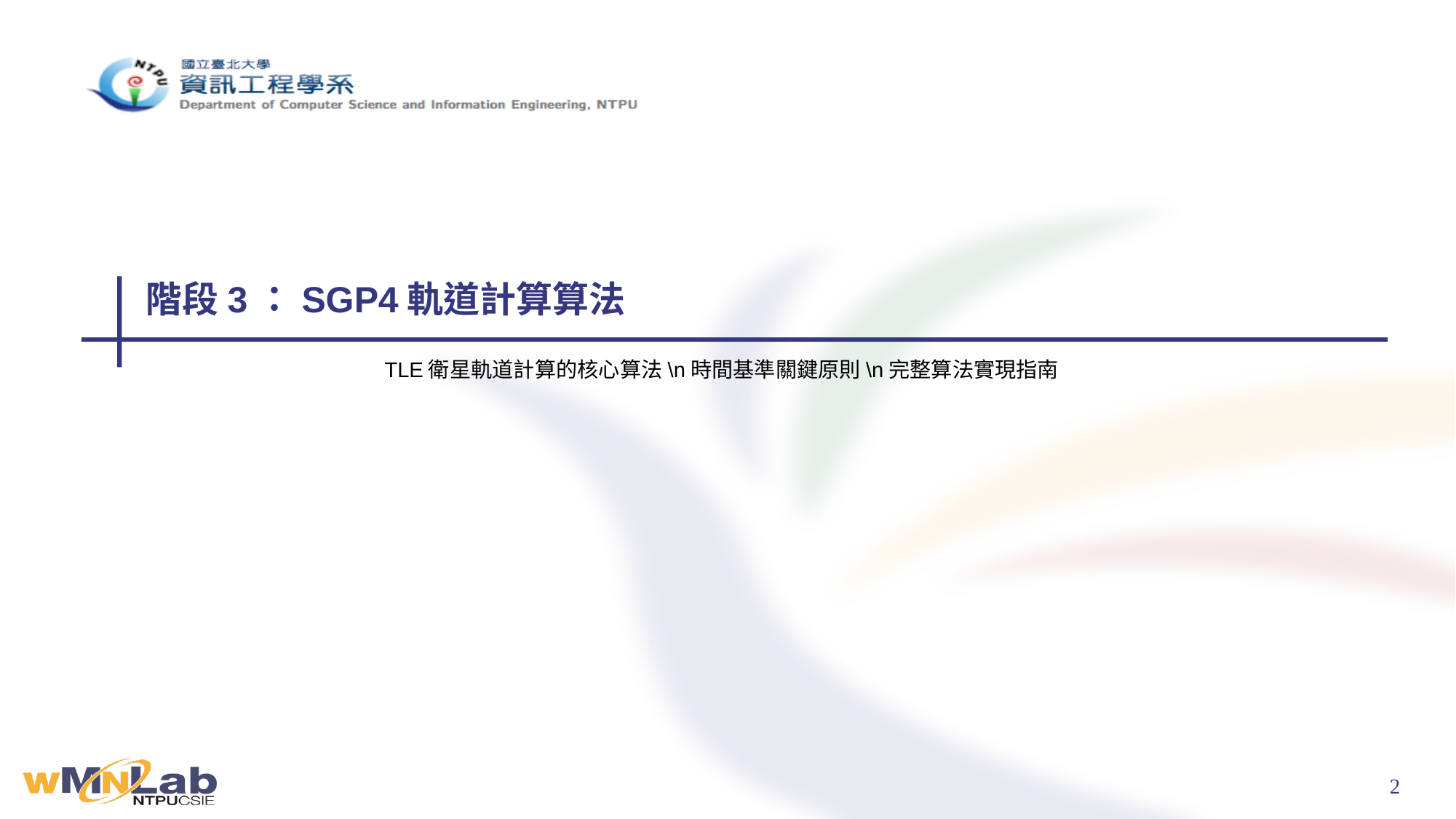

# 階段3：SGP4軌道計算算法
TLE衛星軌道計算的核心算法\n時間基準關鍵原則\n完整算法實現指南